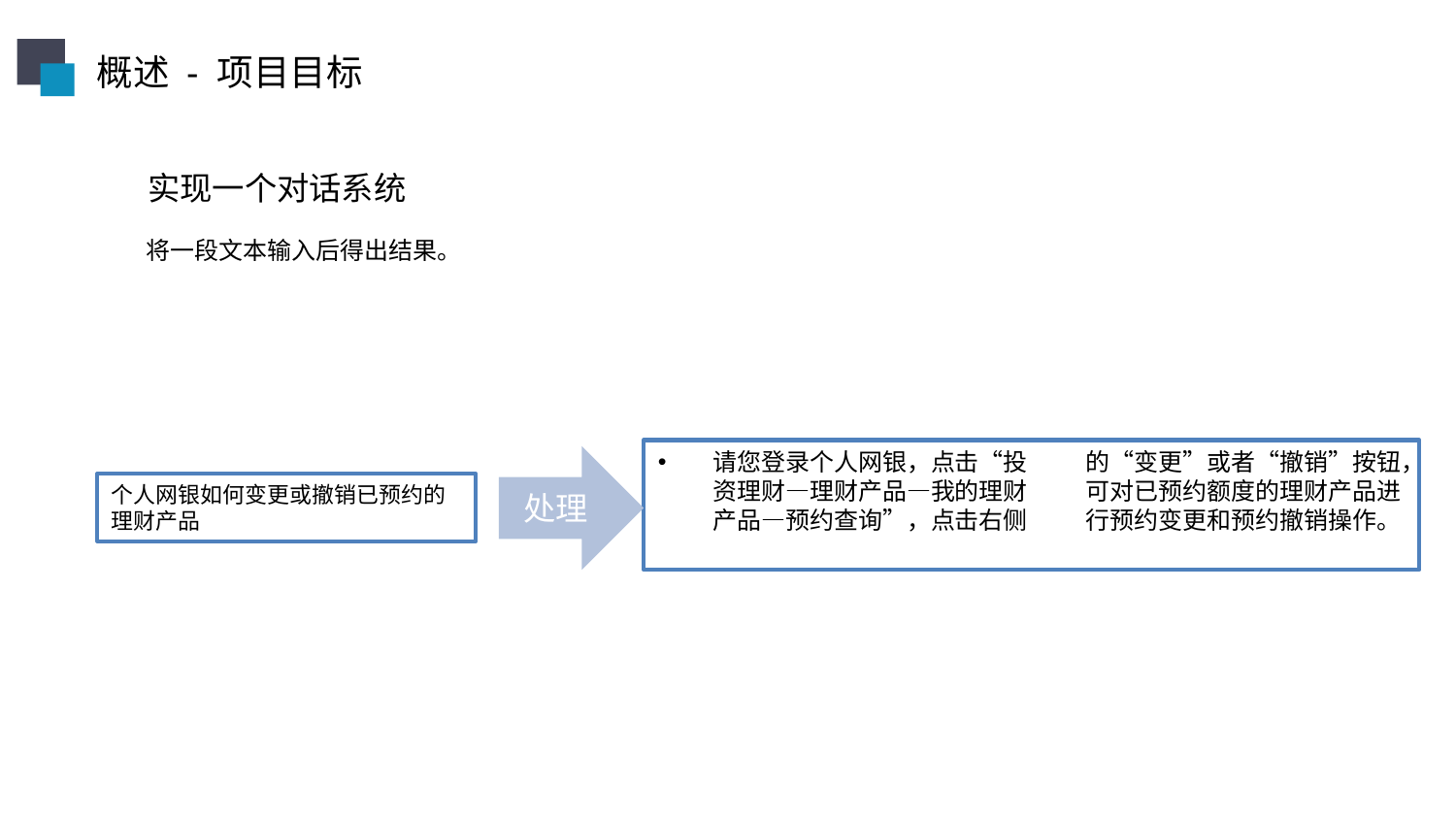

概述 - 项目目标
实现一个对话系统
将一段文本输入后得出结果。
请您登录个人网银，点击“投资理财—理财产品—我的理财产品—预约查询”，点击右侧的“变更”或者“撤销”按钮，可对已预约额度的理财产品进行预约变更和预约撤销操作。
处理
个人网银如何变更或撤销已预约的理财产品